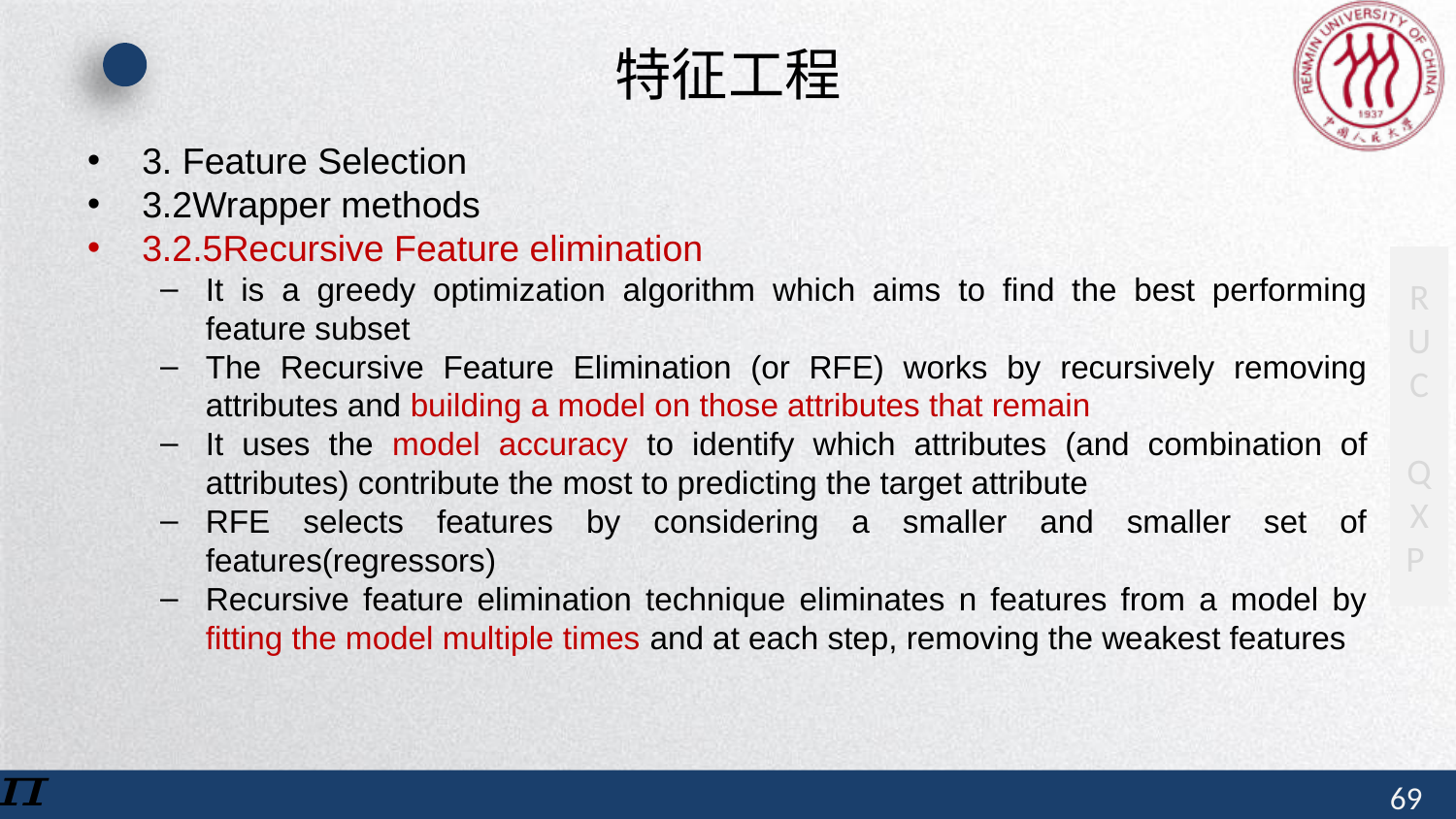

# 特征工程
3. Feature Selection
3.2Wrapper methods
3.2.5Recursive Feature elimination
It is a greedy optimization algorithm which aims to find the best performing feature subset
The Recursive Feature Elimination (or RFE) works by recursively removing attributes and building a model on those attributes that remain
It uses the model accuracy to identify which attributes (and combination of attributes) contribute the most to predicting the target attribute
RFE selects features by considering a smaller and smaller set of features(regressors)
Recursive feature elimination technique eliminates n features from a model by fitting the model multiple times and at each step, removing the weakest features